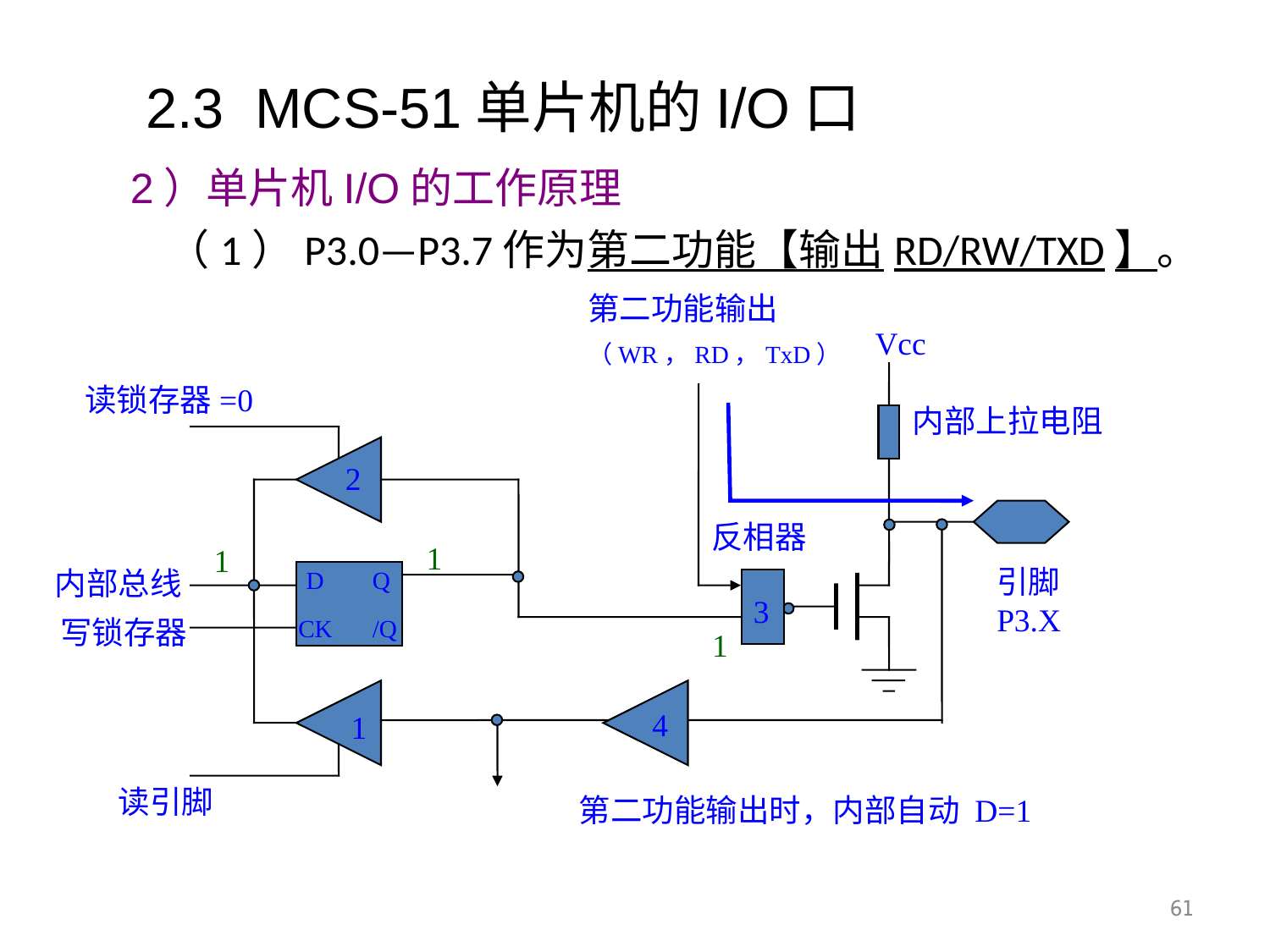

# 2.3  MCS-51单片机的I/O口
2）单片机I/O的工作原理
   （1）P3.0—P3.7作为第二功能【输出RD/RW/TXD】。
第二功能输出
（WR，RD，TxD）
Vcc

读锁存器=0

内部上拉电阻

2

反相器

1
1

引脚  P3.X
内部总线
D
Q

3

写锁存器
CK
/Q

1

4
1

读引脚

第二功能输出时，内部自动 D=1
61